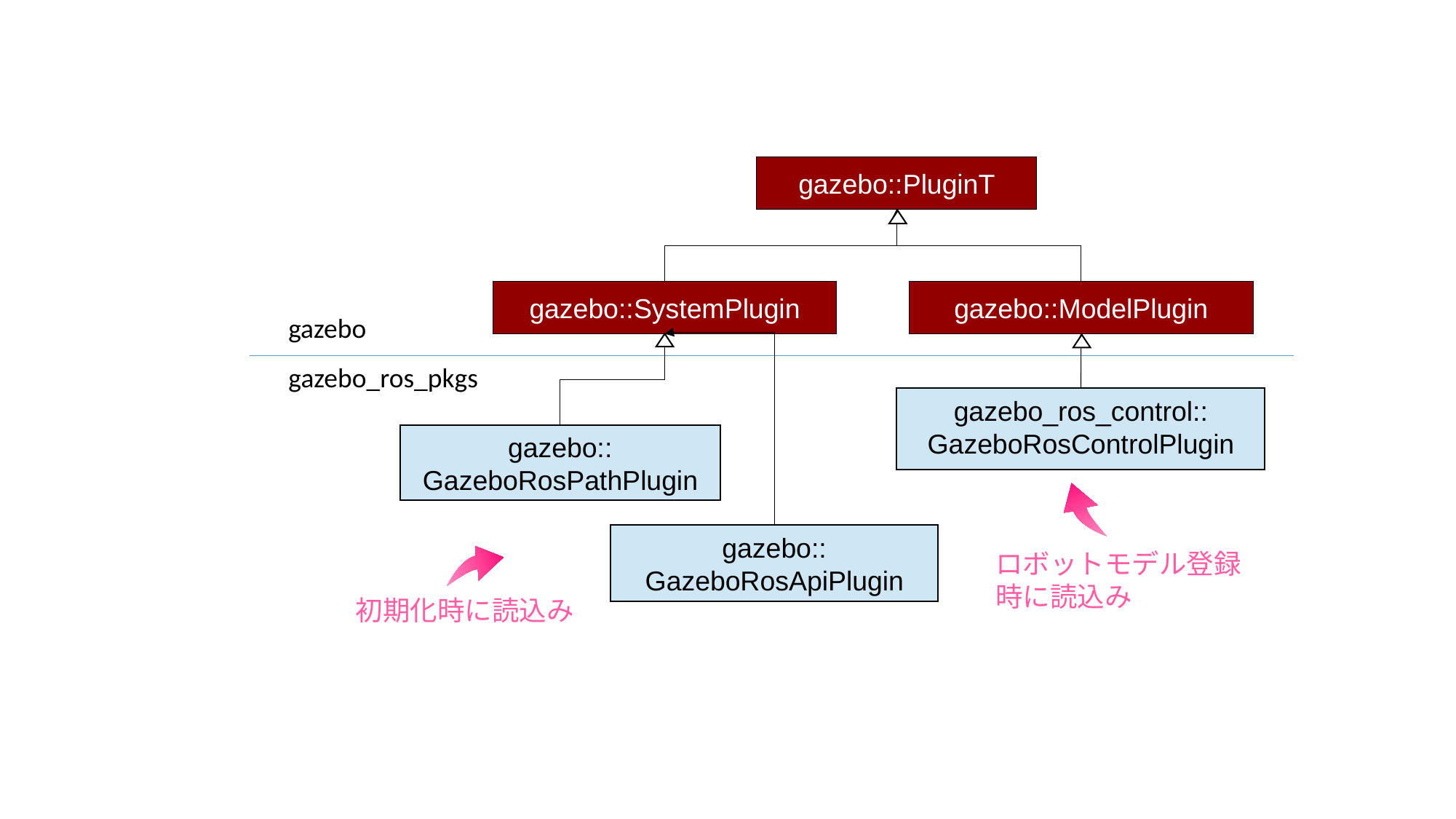

gazebo::PluginT

gazebo::SystemPlugin
gazebo::ModelPlugin
gazebo

gazebo_ros_pkgs
gazebo_ros_control:: GazeboRosControlPlugin
gazebo::
GazeboRosPathPlugin

gazebo::
GazeboRosApiPlugin
ロボットモデル登録時に読込み

初期化時に読込み